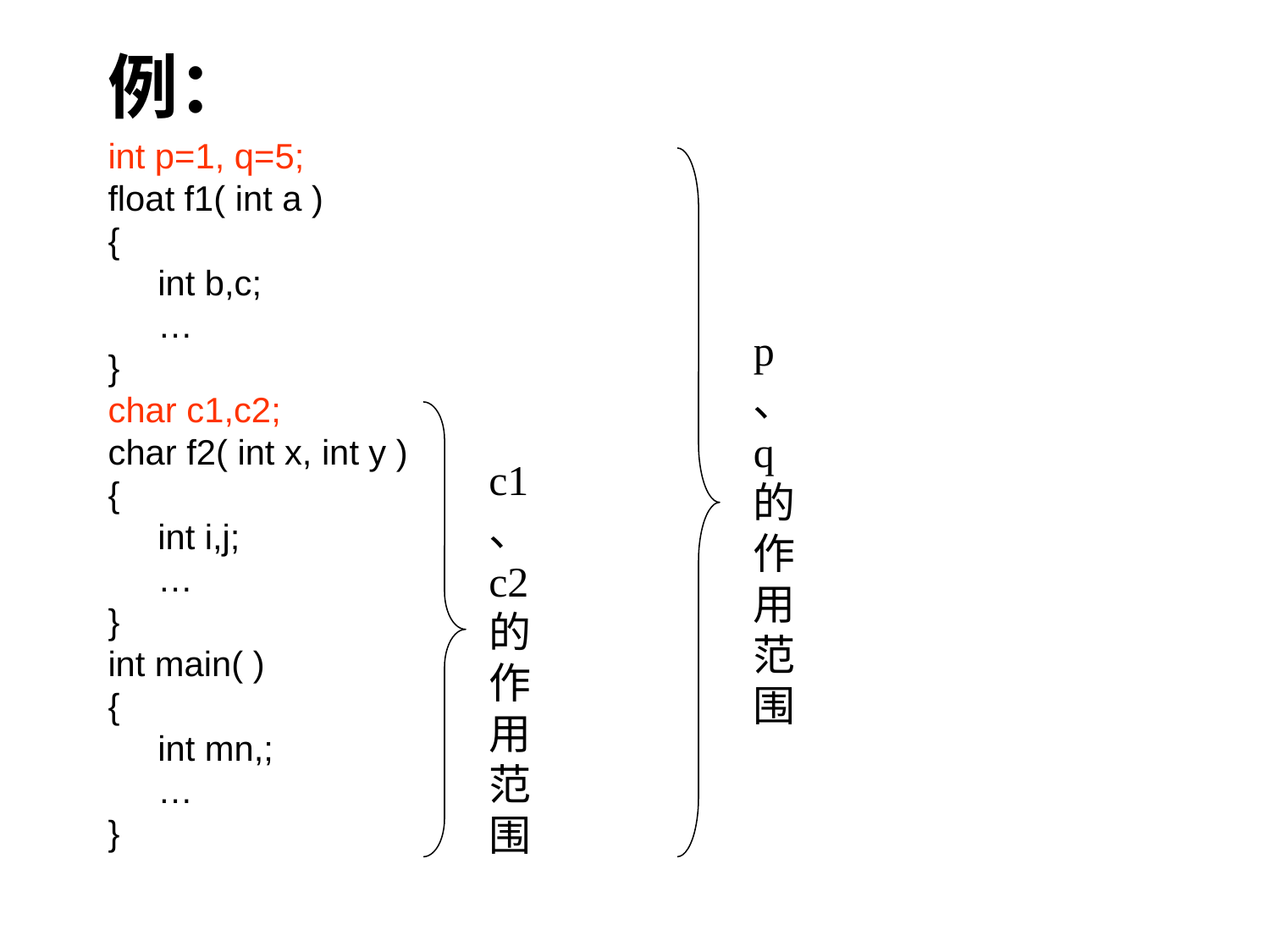

# 例：
int p=1, q=5;
float f1( int a )
{
	int b,c;
	…
}
char c1,c2;
char f2( int x, int y )
{
	int i,j;
	…
}
int main( )
{
	int mn,;
	…
}

p、q的作用范围

c1、c2的作用范围